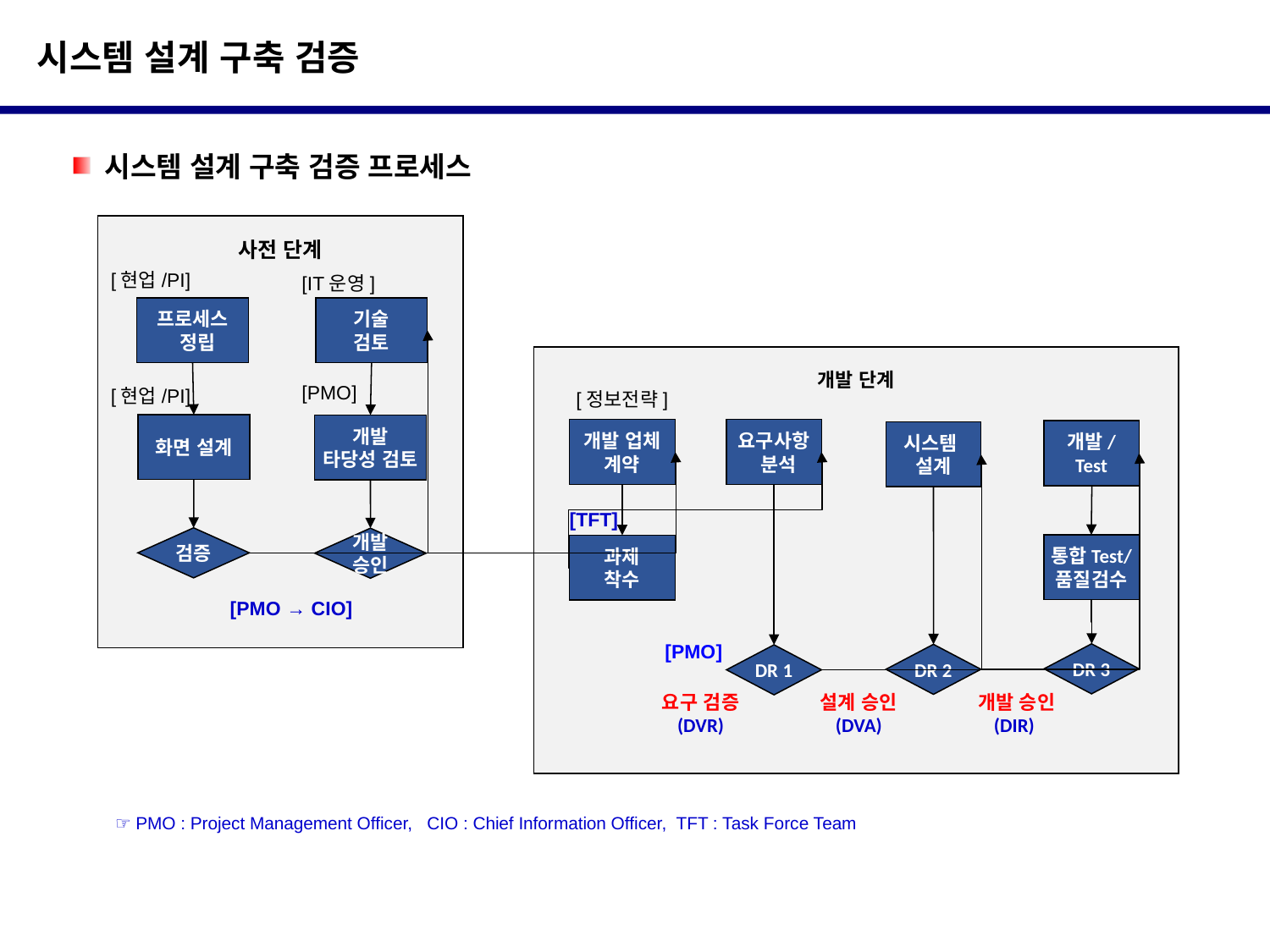

시스템 설계 구축 검증

 시스템 설계 구축 검증 프로세스

사전 단계
[현업/PI]
[IT운영]
프로세스
 정립
기술
검토

개발 단계
[PMO]
[현업/PI]
[정보전략]
화면 설계
개발
타당성 검토
요구사항
 분석
개발 업체
계약
개발/
Test
시스템
설계

[TFT]
검증
개발
승인
통합Test/
품질검수
과제
착수
[PMO → CIO]
[PMO]
DR 3
DR 2
DR 1
요구 검증
(DVR)
설계 승인
(DVA)
개발 승인
(DIR)
☞ PMO : Project Management Officer,   CIO : Chief Information Officer,  TFT : Task Force Team